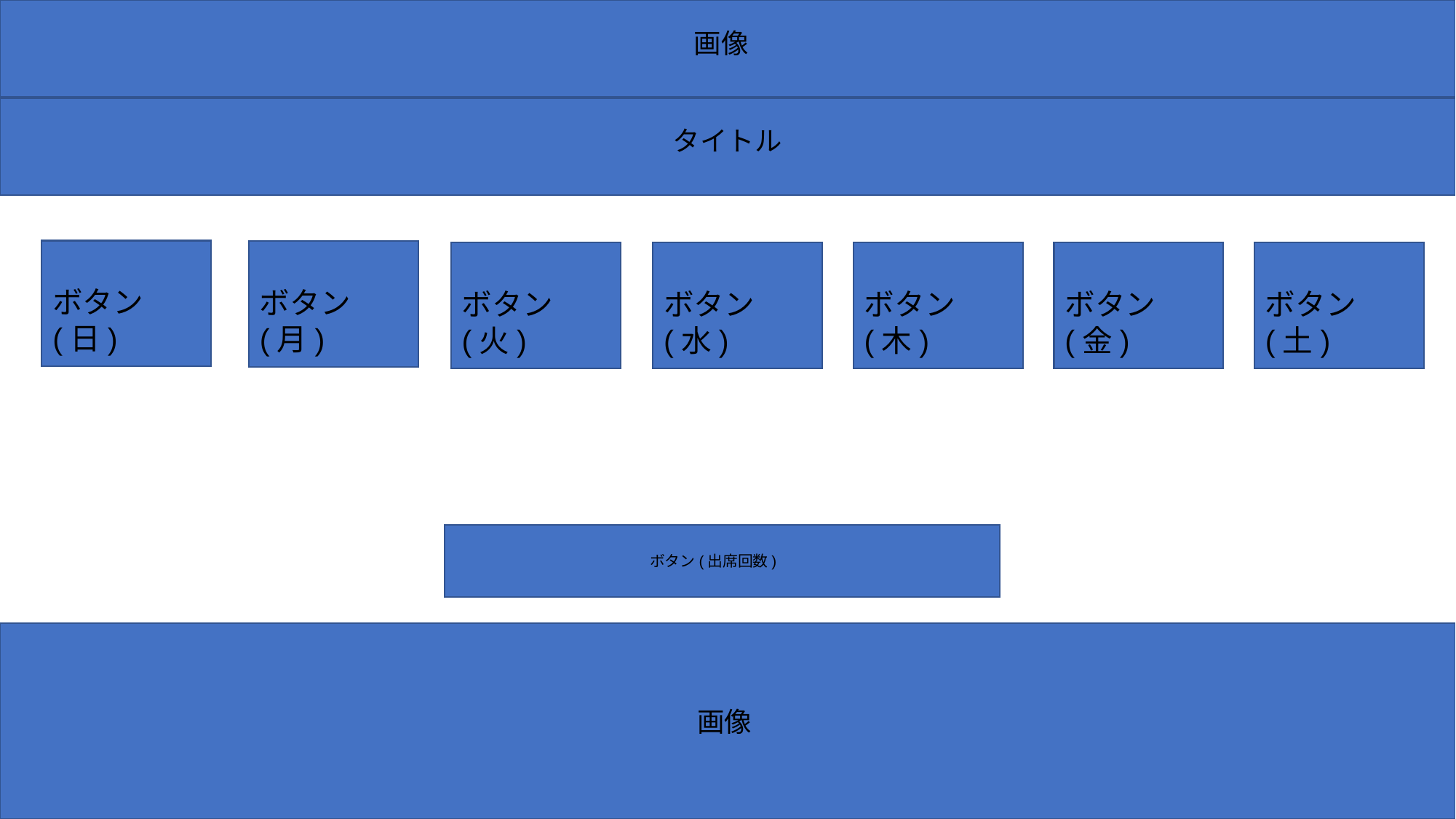

画像

	タイトル

ボタン(日)

ボタン(月)

ボタン(火)

ボタン(水)

ボタン(木)

ボタン(金)

ボタン(土)

ボタン(出席回数)

画像